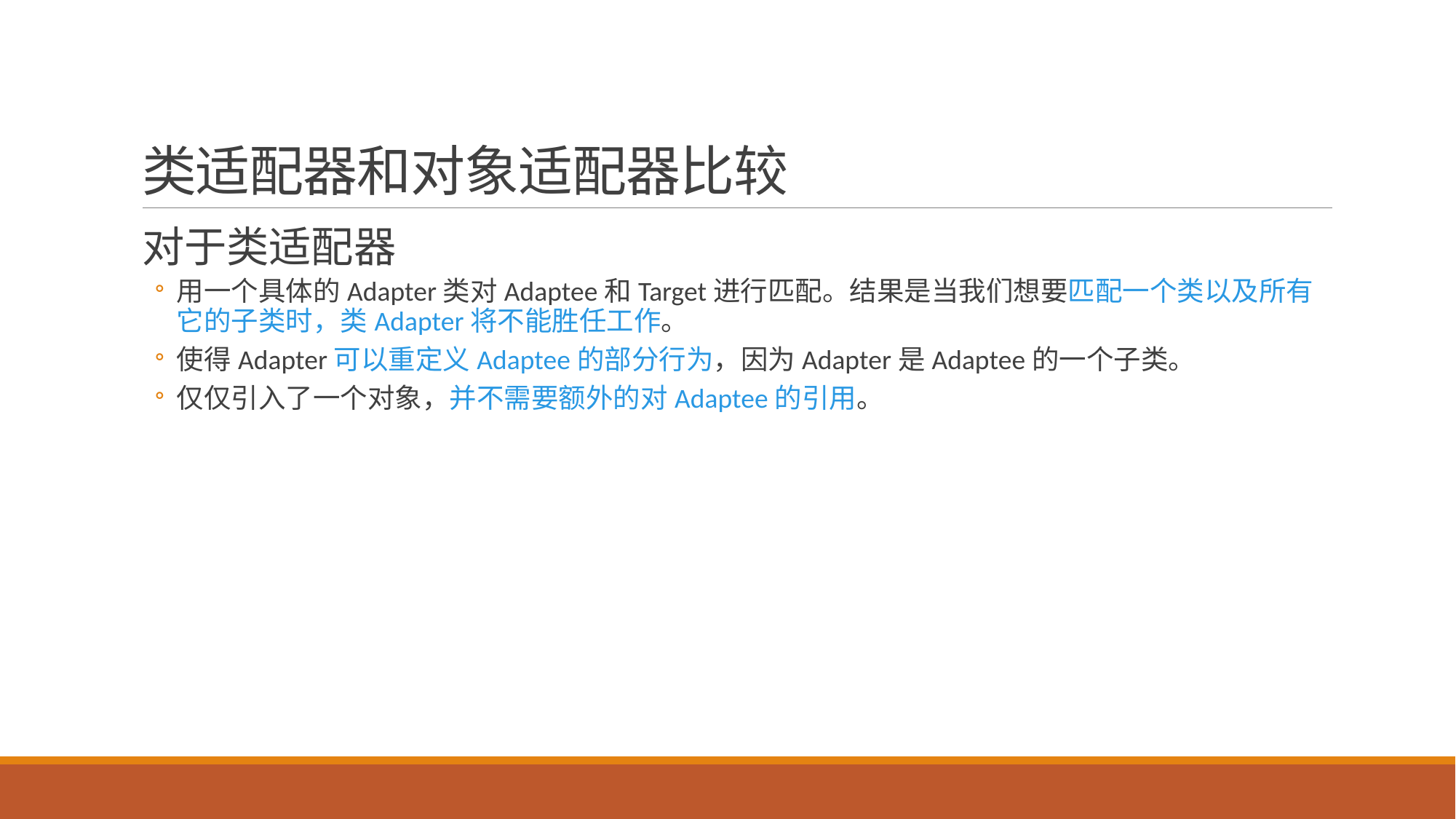

# 类适配器和对象适配器比较
对于类适配器
用一个具体的Adapter类对Adaptee和Target进行匹配。结果是当我们想要匹配一个类以及所有它的子类时，类Adapter将不能胜任工作。
使得Adapter可以重定义Adaptee的部分行为，因为Adapter是Adaptee的一个子类。
仅仅引入了一个对象，并不需要额外的对Adaptee的引用。